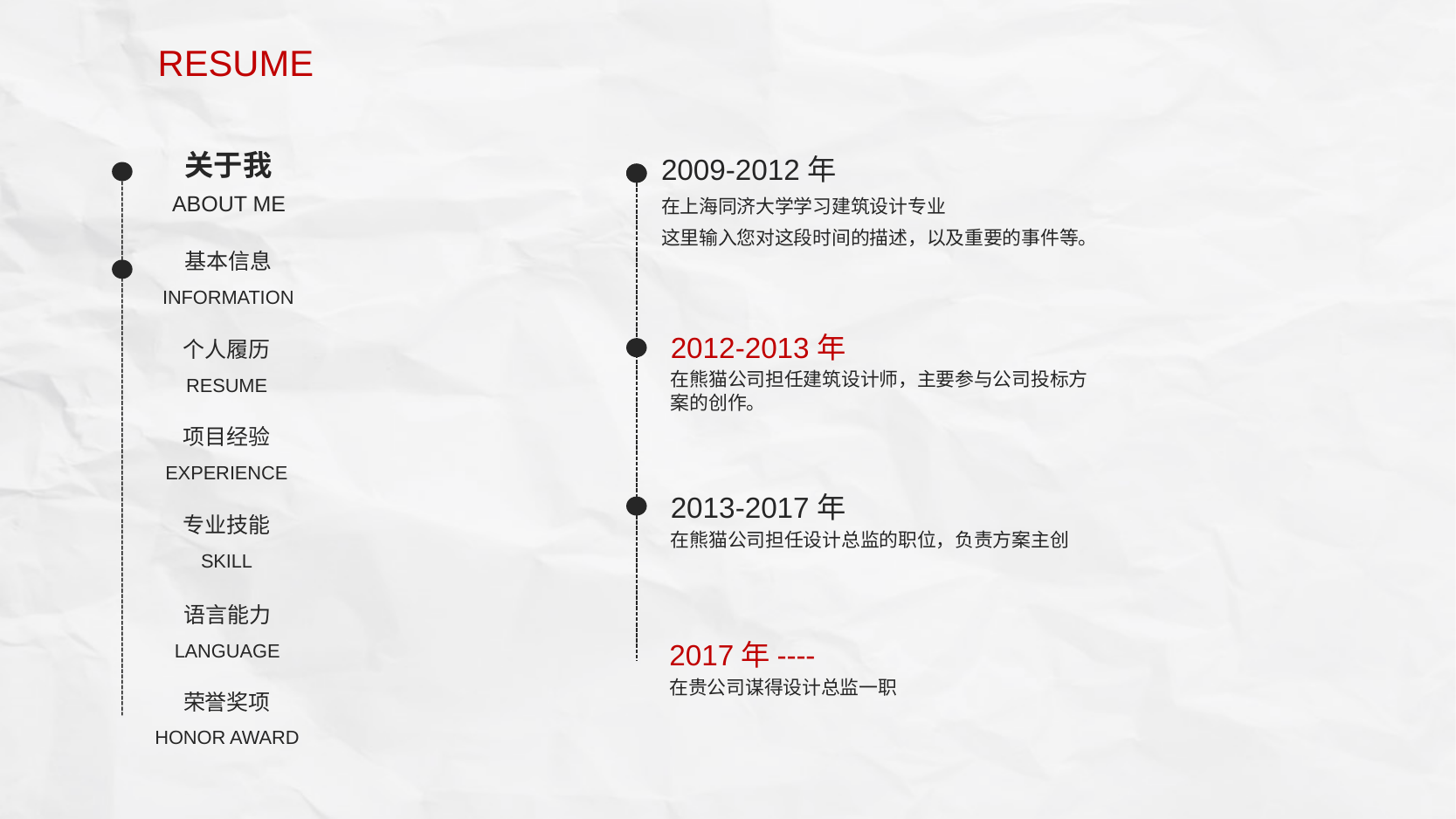

RESUME
2009-2012年
在上海同济大学学习建筑设计专业
这里输入您对这段时间的描述，以及重要的事件等。
关于我
ABOUT ME

基本信息

INFORMATION
2012-2013年
在熊猫公司担任建筑设计师，主要参与公司投标方案的创作。
个人履历

RESUME
项目经验
EXPERIENCE
2013-2017年
在熊猫公司担任设计总监的职位，负责方案主创

专业技能
SKILL
语言能力
LANGUAGE
2017年----
在贵公司谋得设计总监一职
荣誉奖项
HONOR AWARD